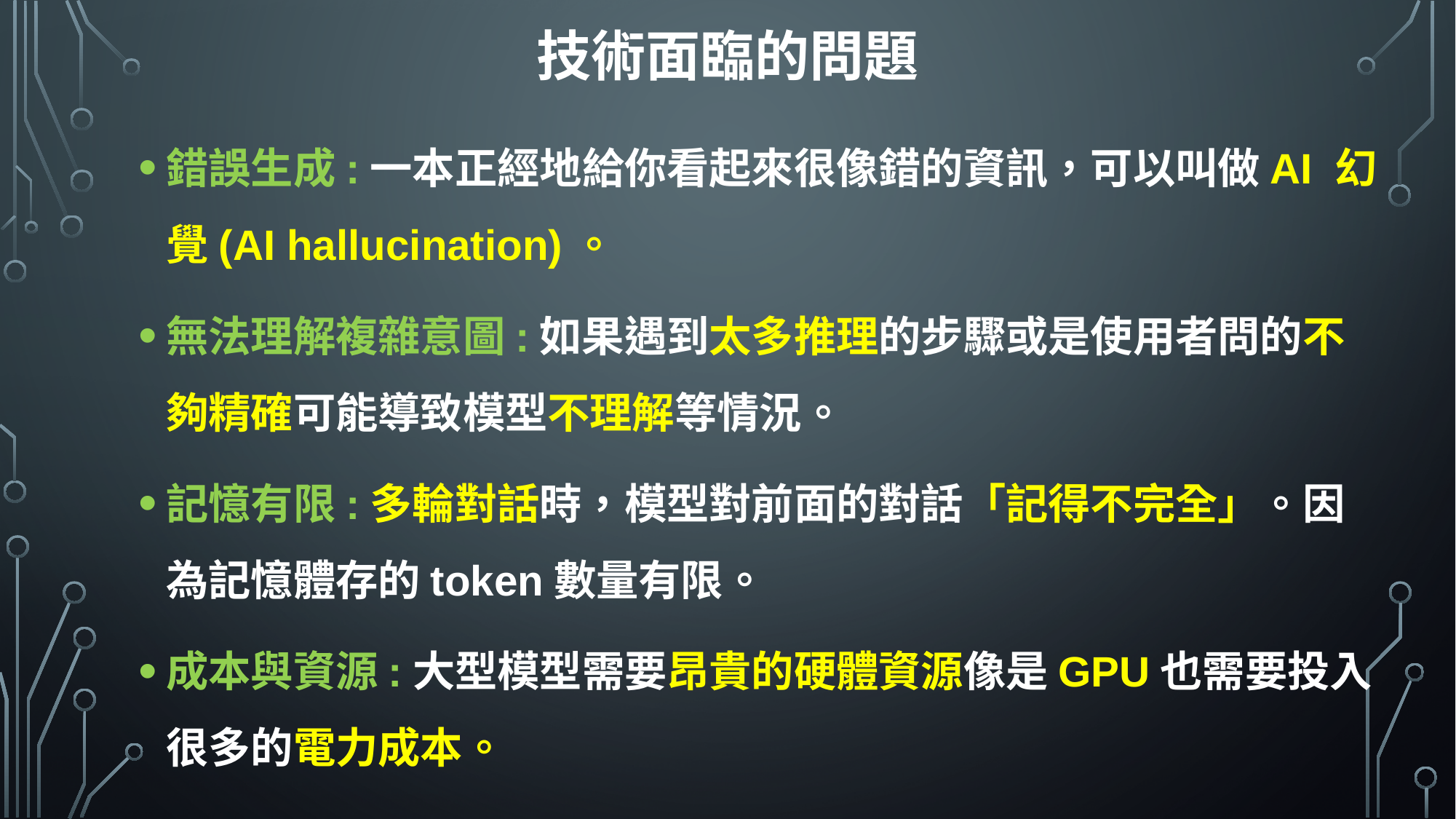

技術面臨的問題
錯誤生成:一本正經地給你看起來很像錯的資訊，可以叫做AI 幻覺(AI hallucination)。
無法理解複雜意圖:如果遇到太多推理的步驟或是使用者問的不夠精確可能導致模型不理解等情況。
記憶有限:多輪對話時，模型對前面的對話「記得不完全」。因為記憶體存的token數量有限。
成本與資源:大型模型需要昂貴的硬體資源像是GPU也需要投入很多的電力成本。